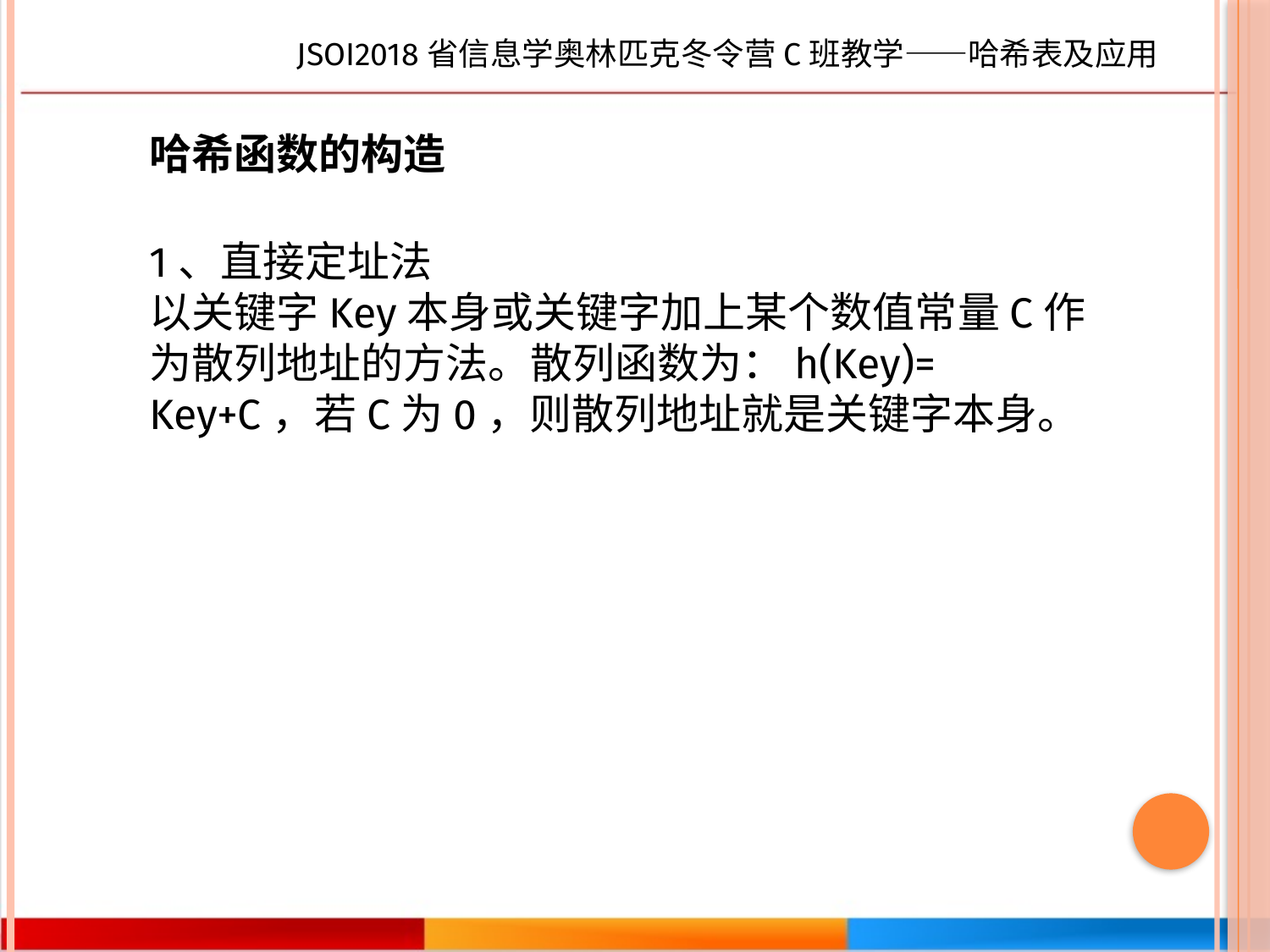

JSOI2018省信息学奥林匹克冬令营C班教学——哈希表及应用
哈希函数的构造
1、直接定址法
以关键字Key本身或关键字加上某个数值常量C作为散列地址的方法。散列函数为：h(Key)= Key+C，若C为0，则散列地址就是关键字本身。